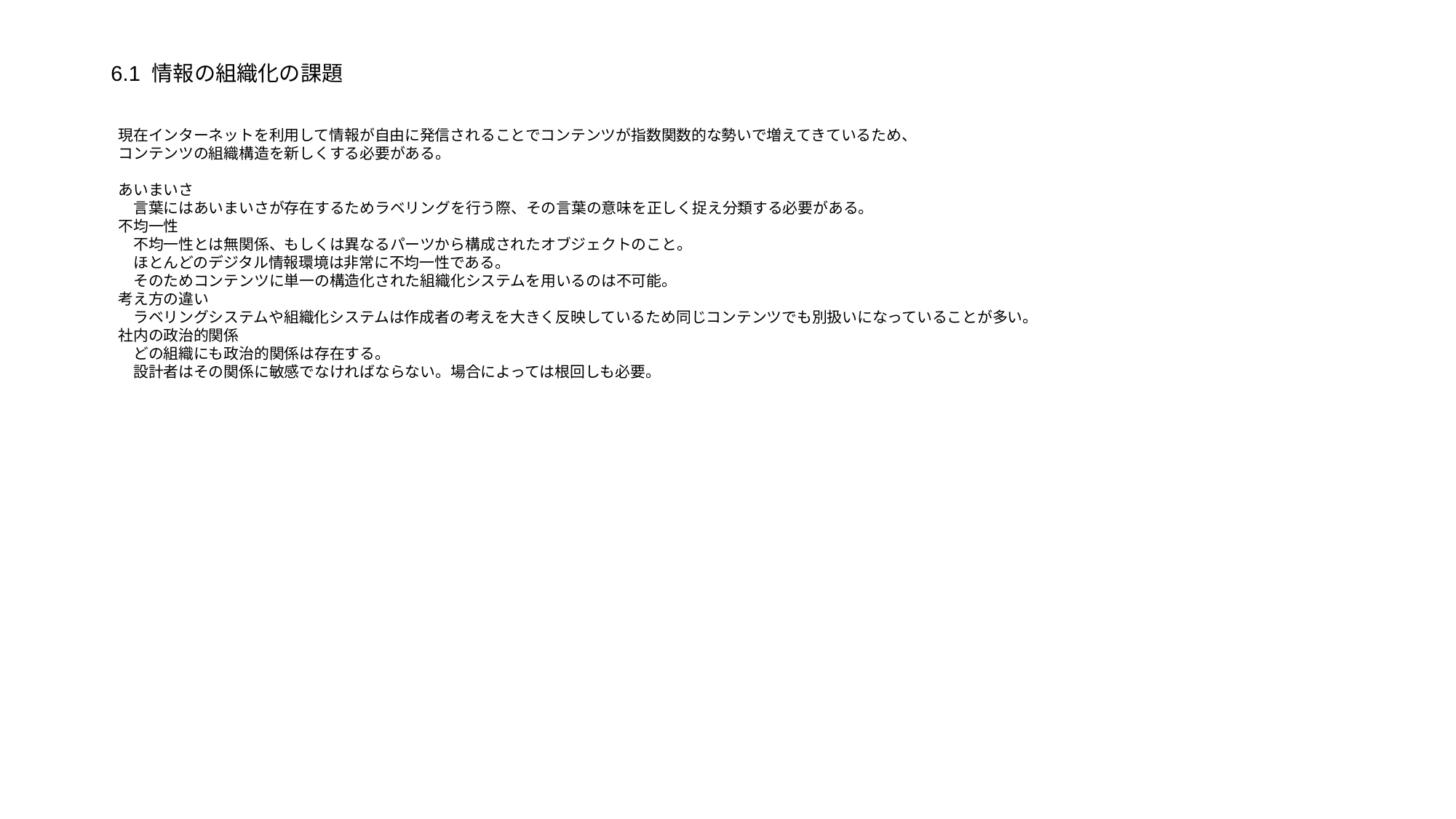

# 6.1 情報の組織化の課題
現在インターネットを利用して情報が自由に発信されることでコンテンツが指数関数的な勢いで増えてきているため、
コンテンツの組織構造を新しくする必要がある。

あいまいさ
　言葉にはあいまいさが存在するためラベリングを行う際、その言葉の意味を正しく捉え分類する必要がある。
不均一性
　不均一性とは無関係、もしくは異なるパーツから構成されたオブジェクトのこと。
　ほとんどのデジタル情報環境は非常に不均一性である。
　そのためコンテンツに単一の構造化された組織化システムを用いるのは不可能。
考え方の違い
　ラベリングシステムや組織化システムは作成者の考えを大きく反映しているため同じコンテンツでも別扱いになっていることが多い。
社内の政治的関係
　どの組織にも政治的関係は存在する。
　設計者はその関係に敏感でなければならない。場合によっては根回しも必要。